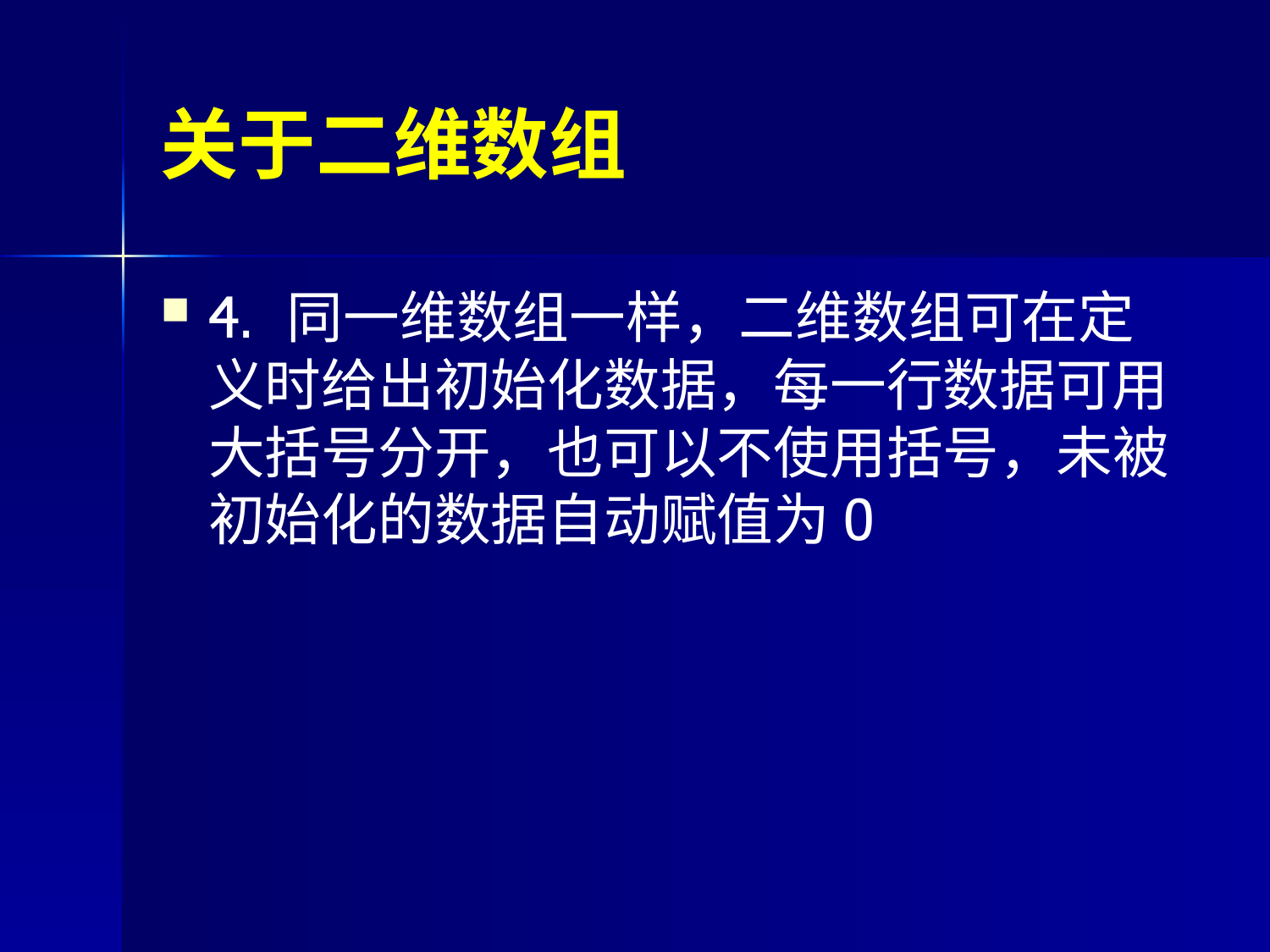

# 关于二维数组
4. 同一维数组一样，二维数组可在定义时给出初始化数据，每一行数据可用大括号分开，也可以不使用括号，未被初始化的数据自动赋值为0